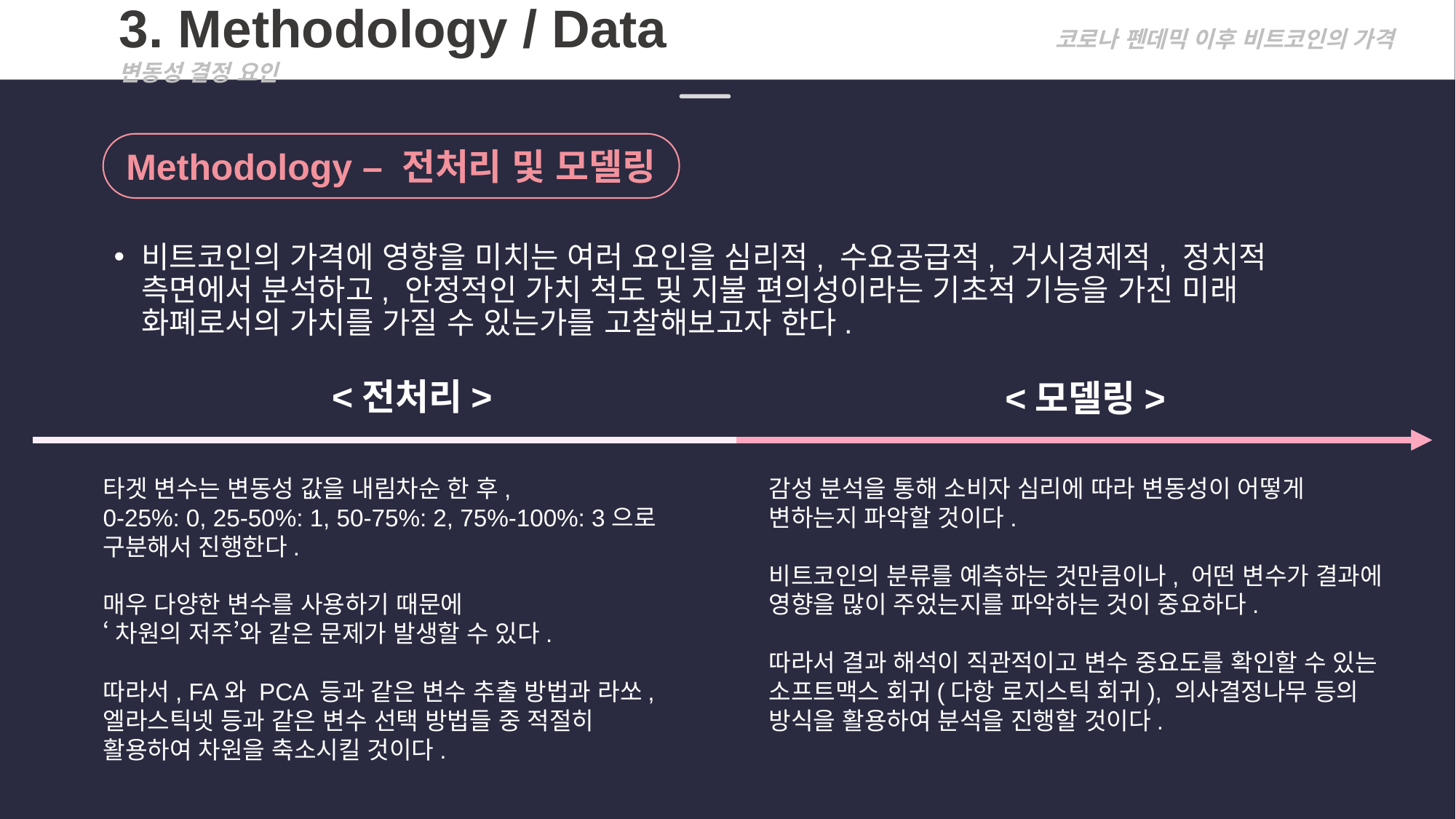

3. Methodology / Data			         코로나 펜데믹 이후 비트코인의 가격 변동성 결정 요인

Methodology – 전처리 및 모델링
비트코인의 가격에 영향을 미치는 여러 요인을 심리적, 수요공급적, 거시경제적, 정치적 측면에서 분석하고, 안정적인 가치 척도 및 지불 편의성이라는 기초적 기능을 가진 미래 화폐로서의 가치를 가질 수 있는가를 고찰해보고자 한다.
<전처리>
<모델링>
타겟 변수는 변동성 값을 내림차순 한 후,
0-25%: 0, 25-50%: 1, 50-75%: 2, 75%-100%: 3으로
구분해서 진행한다.

매우 다양한 변수를 사용하기 때문에
‘차원의 저주’와 같은 문제가 발생할 수 있다.

따라서, FA와 PCA 등과 같은 변수 추출 방법과 라쏘, 엘라스틱넷 등과 같은 변수 선택 방법들 중 적절히 활용하여 차원을 축소시킬 것이다.
감성 분석을 통해 소비자 심리에 따라 변동성이 어떻게 변하는지 파악할 것이다.

비트코인의 분류를 예측하는 것만큼이나, 어떤 변수가 결과에 영향을 많이 주었는지를 파악하는 것이 중요하다.

따라서 결과 해석이 직관적이고 변수 중요도를 확인할 수 있는 소프트맥스 회귀(다항 로지스틱 회귀), 의사결정나무 등의 방식을 활용하여 분석을 진행할 것이다.